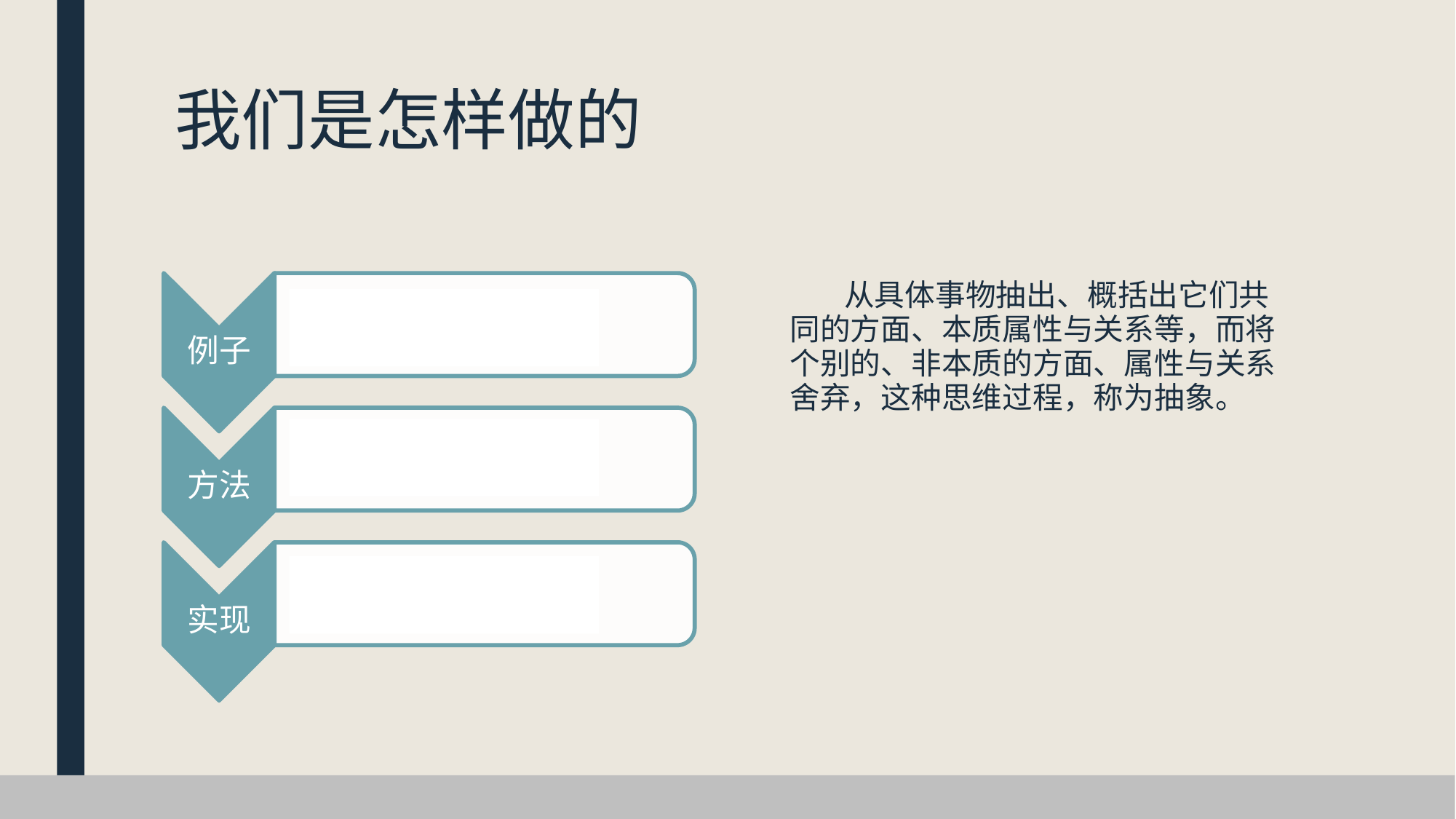

# 我们是怎样做的
       从具体事物抽出、概括出它们共同的方面、本质属性与关系等，而将个别的、非本质的方面、属性与关系舍弃，这种思维过程，称为抽象。
例子
烟花
树叶
方法
什么东西像什么东西
实现
一段华丽的文字